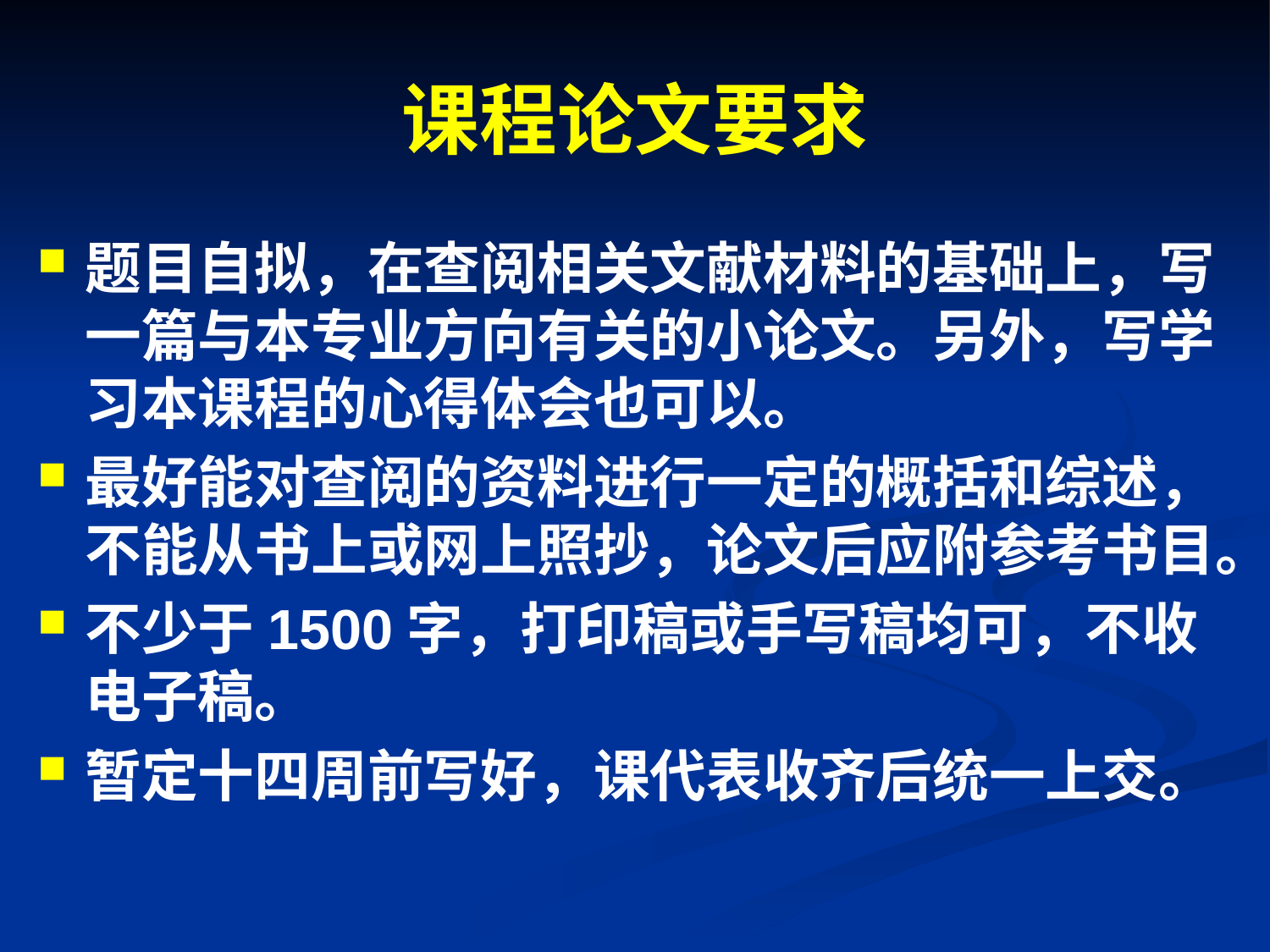

# 课程论文要求
题目自拟，在查阅相关文献材料的基础上，写一篇与本专业方向有关的小论文。另外，写学习本课程的心得体会也可以。
最好能对查阅的资料进行一定的概括和综述，不能从书上或网上照抄，论文后应附参考书目。
不少于1500字，打印稿或手写稿均可，不收电子稿。
暂定十四周前写好，课代表收齐后统一上交。